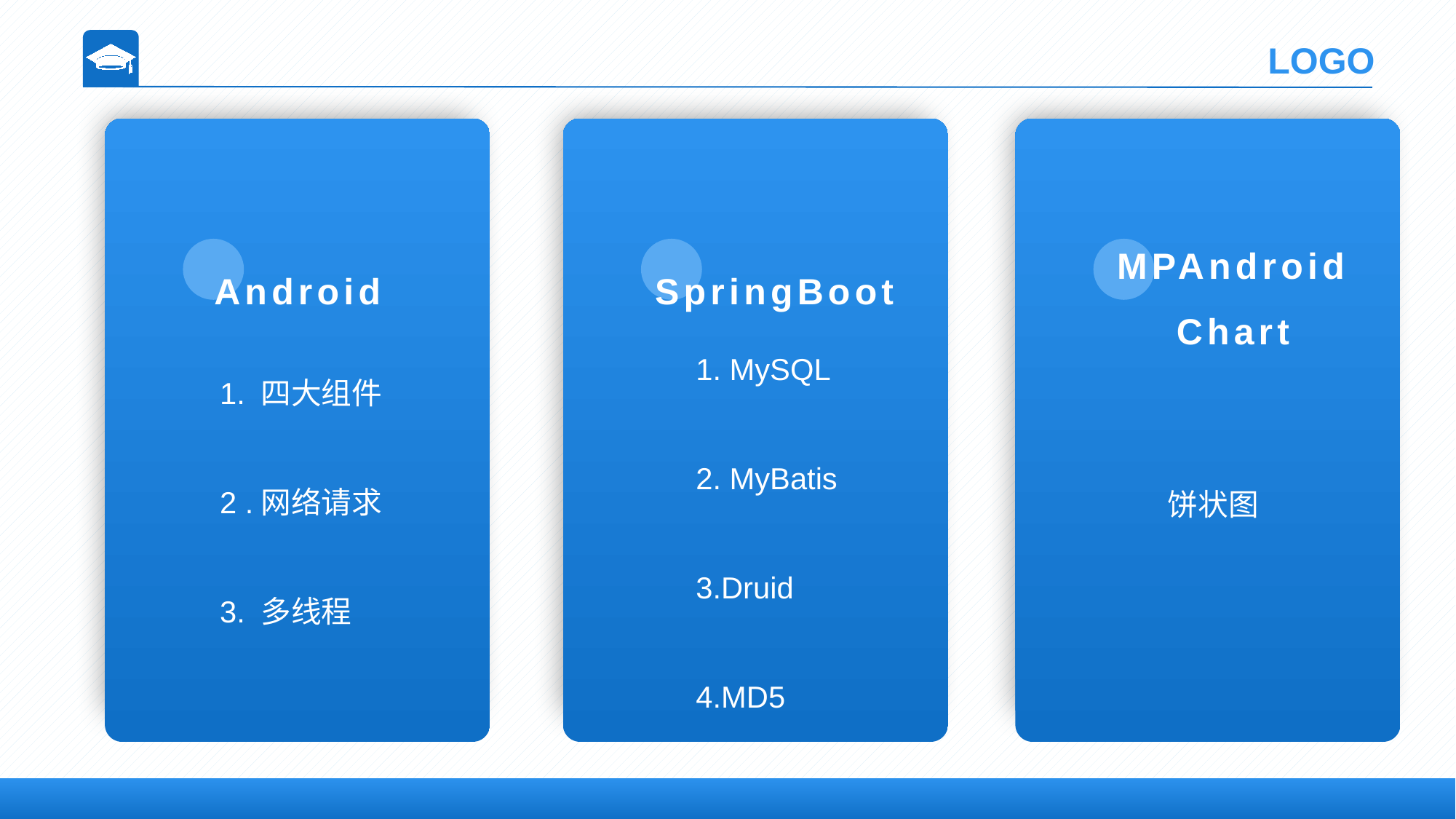

Android
1. 四大组件

2 .网络请求

3. 多线程

SpringBoot
1. MySQL

2. MyBatis

3.Druid

4.MD5

MPAndroidChart

	饼状图